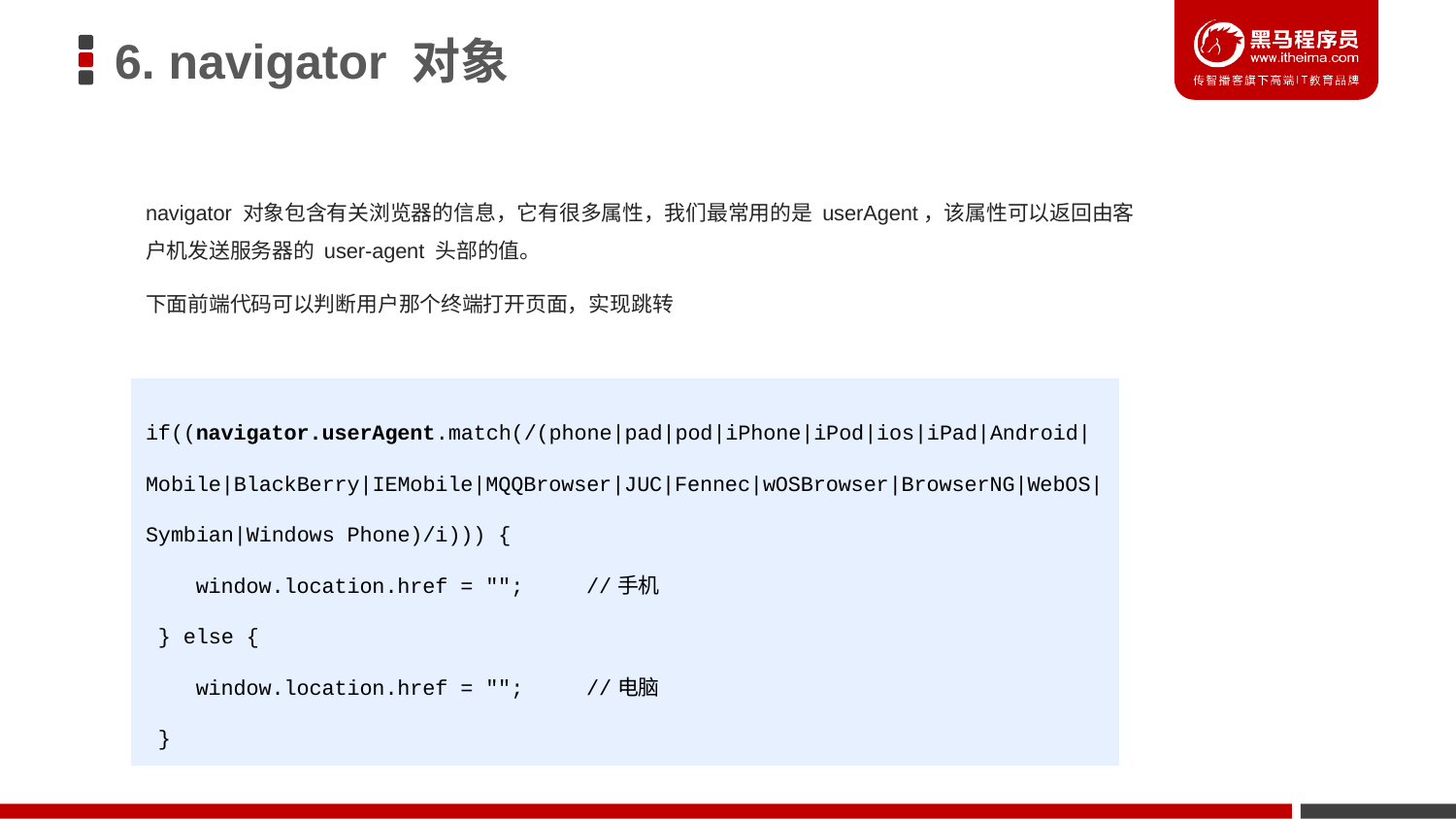

# 6. navigator 对象
navigator 对象包含有关浏览器的信息，它有很多属性，我们最常用的是 userAgent，该属性可以返回由客户机发送服务器的 user-agent 头部的值。
下面前端代码可以判断用户那个终端打开页面，实现跳转
if((navigator.userAgent.match(/(phone|pad|pod|iPhone|iPod|ios|iPad|Android|Mobile|BlackBerry|IEMobile|MQQBrowser|JUC|Fennec|wOSBrowser|BrowserNG|WebOS|Symbian|Windows Phone)/i))) {
    window.location.href = "";     //手机
 } else {
    window.location.href = "";     //电脑
 }